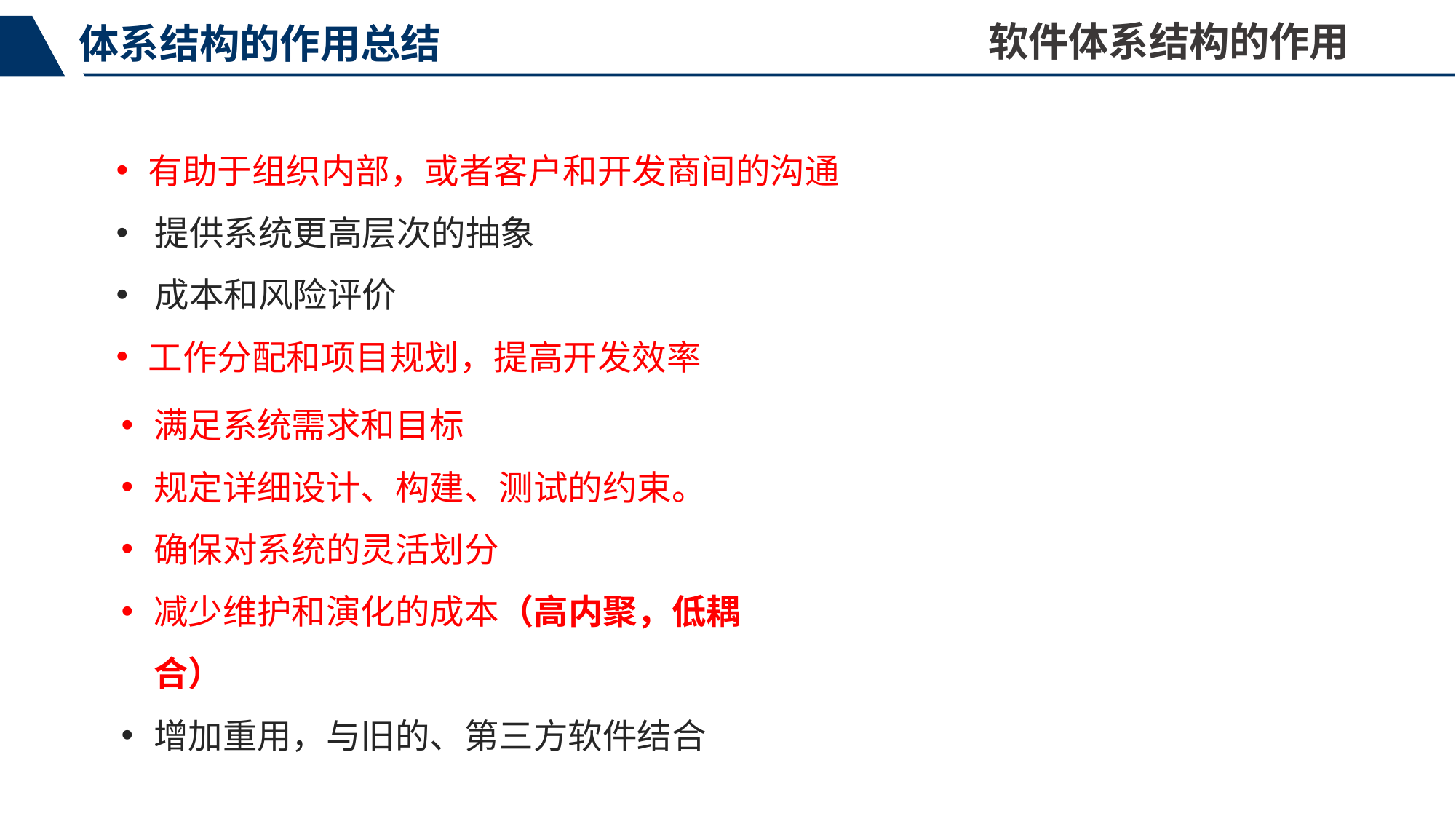

软件体系结构的作用

体系结构的作用总结

有助于组织内部，或者客户和开发商间的沟通
提供系统更高层次的抽象
成本和风险评价
工作分配和项目规划，提高开发效率
满足系统需求和目标
规定详细设计、构建、测试的约束。
确保对系统的灵活划分
减少维护和演化的成本（高内聚，低耦合）
增加重用，与旧的、第三方软件结合